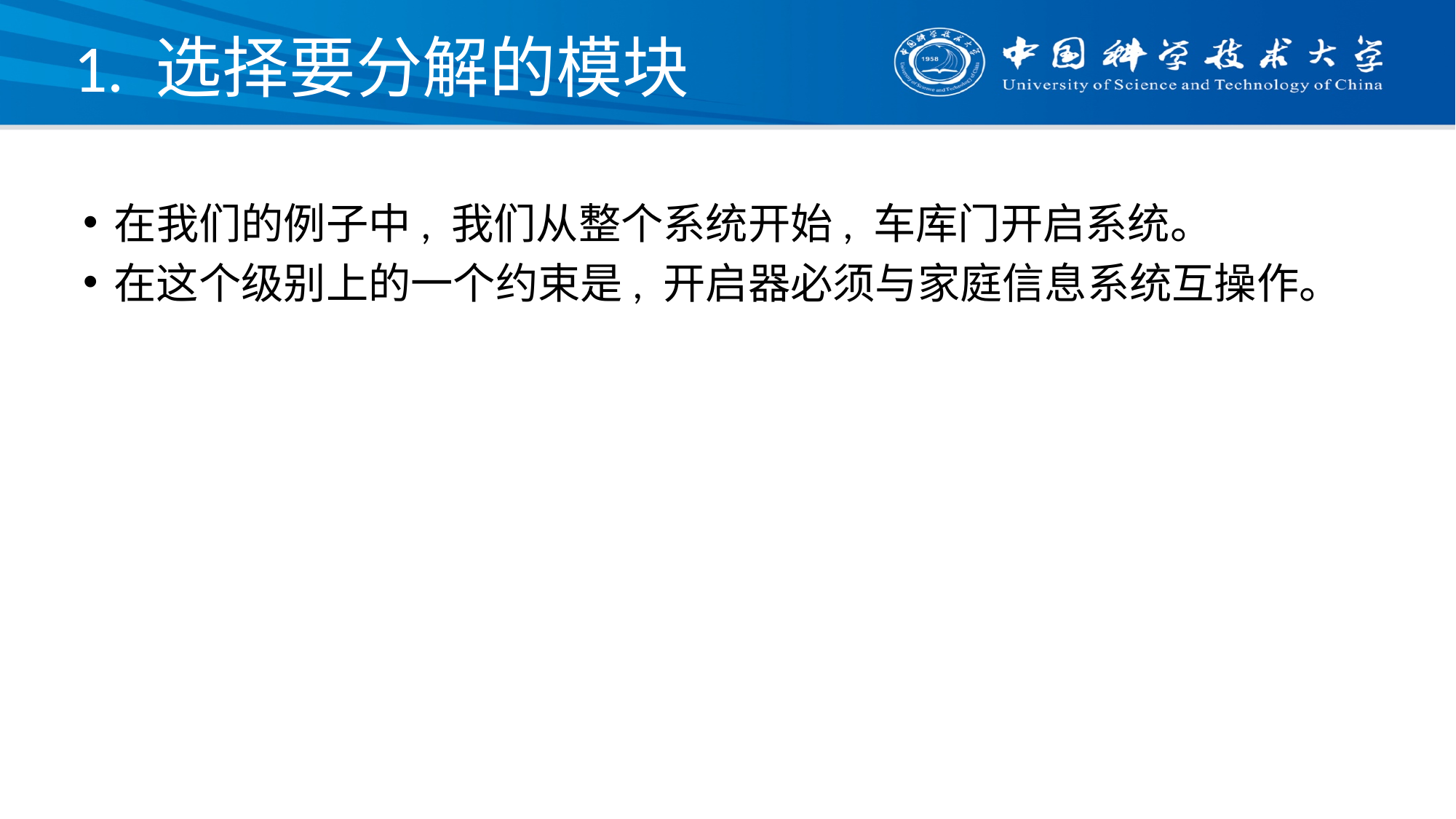

# 1. 选择要分解的模块
在我们的例子中, 我们从整个系统开始, 车库门开启系统。
在这个级别上的一个约束是, 开启器必须与家庭信息系统互操作。